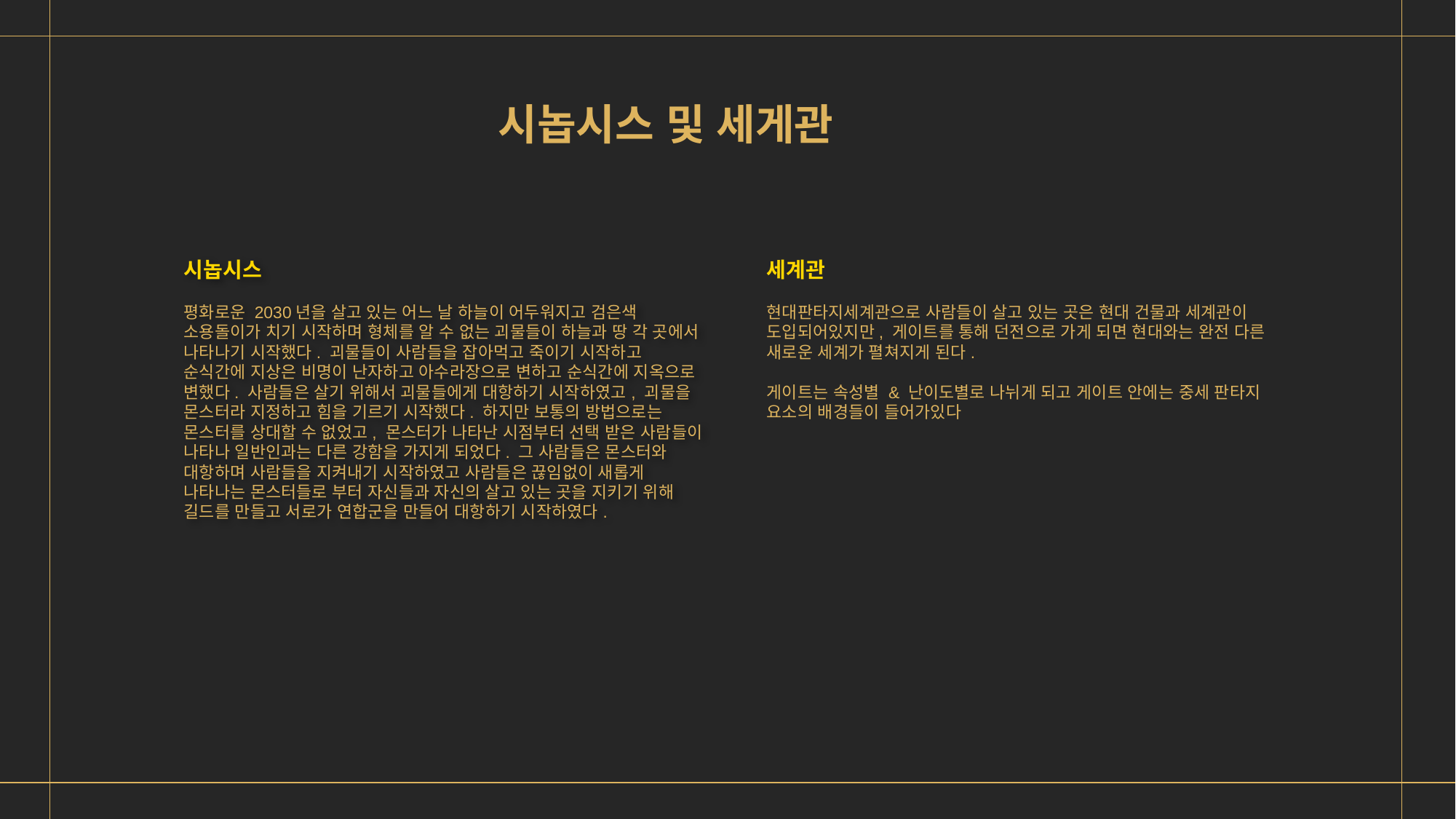

시놉시스 및 세게관
시놉시스

평화로운 2030년을 살고 있는 어느 날 하늘이 어두워지고 검은색 소용돌이가 치기 시작하며 형체를 알 수 없는 괴물들이 하늘과 땅 각 곳에서 나타나기 시작했다. 괴물들이 사람들을 잡아먹고 죽이기 시작하고 순식간에 지상은 비명이 난자하고 아수라장으로 변하고 순식간에 지옥으로 변했다. 사람들은 살기 위해서 괴물들에게 대항하기 시작하였고, 괴물을 몬스터라 지정하고 힘을 기르기 시작했다. 하지만 보통의 방법으로는 몬스터를 상대할 수 없었고, 몬스터가 나타난 시점부터 선택 받은 사람들이 나타나 일반인과는 다른 강함을 가지게 되었다. 그 사람들은 몬스터와 대항하며 사람들을 지켜내기 시작하였고 사람들은 끊임없이 새롭게 나타나는 몬스터들로 부터 자신들과 자신의 살고 있는 곳을 지키기 위해 길드를 만들고 서로가 연합군을 만들어 대항하기 시작하였다.
세계관

현대판타지세계관으로 사람들이 살고 있는 곳은 현대 건물과 세계관이 도입되어있지만, 게이트를 통해 던전으로 가게 되면 현대와는 완전 다른 새로운 세계가 펼쳐지게 된다.

게이트는 속성별 & 난이도별로 나뉘게 되고 게이트 안에는 중세 판타지 요소의 배경들이 들어가있다